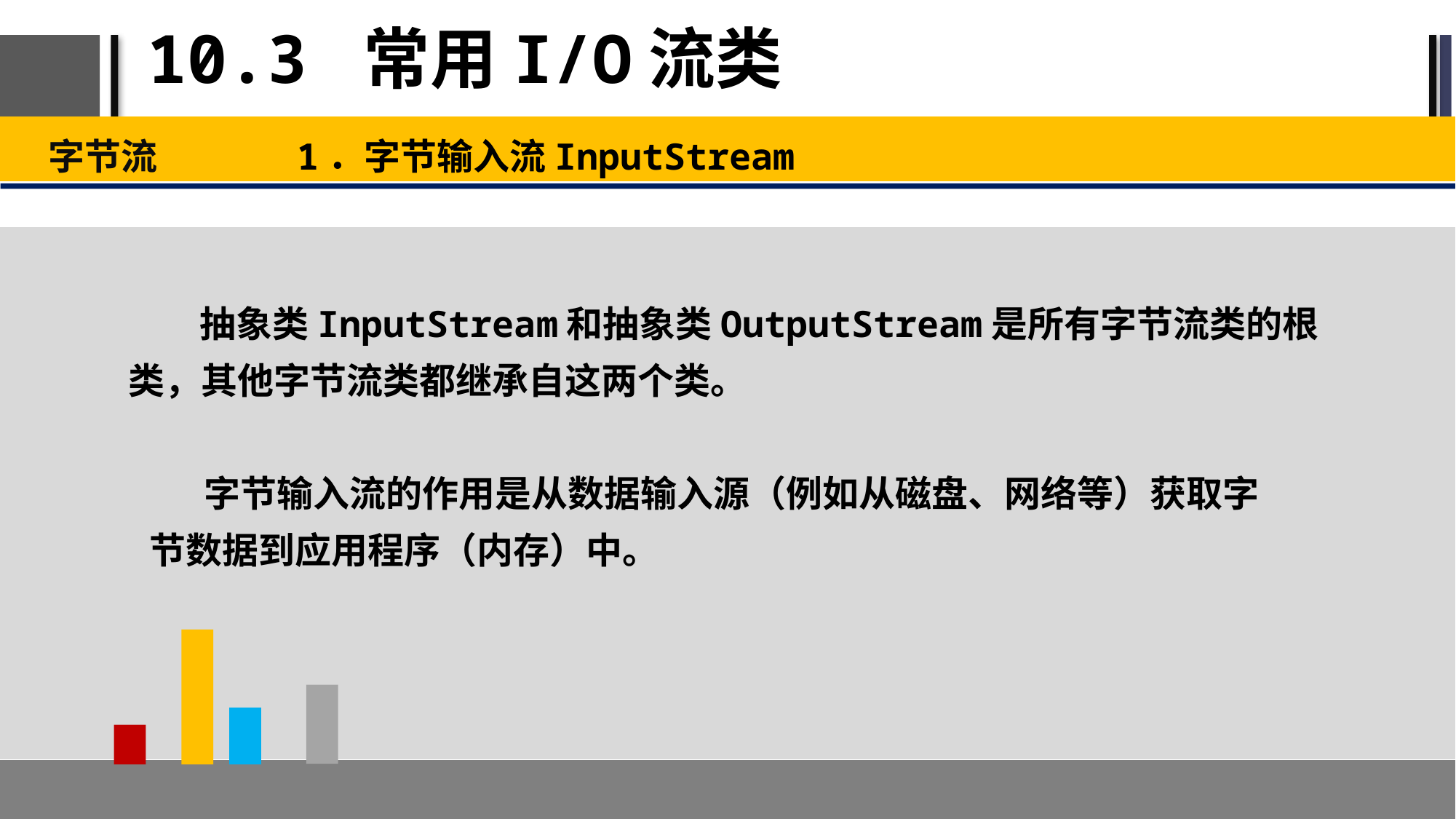

# 10.3 常用I/O流类

字节流                1．字节输入流InputStream

 抽象类InputStream和抽象类OutputStream是所有字节流类的根类，其他字节流类都继承自这两个类。
字节输入流的作用是从数据输入源（例如从磁盘、网络等）获取字节数据到应用程序（内存）中。